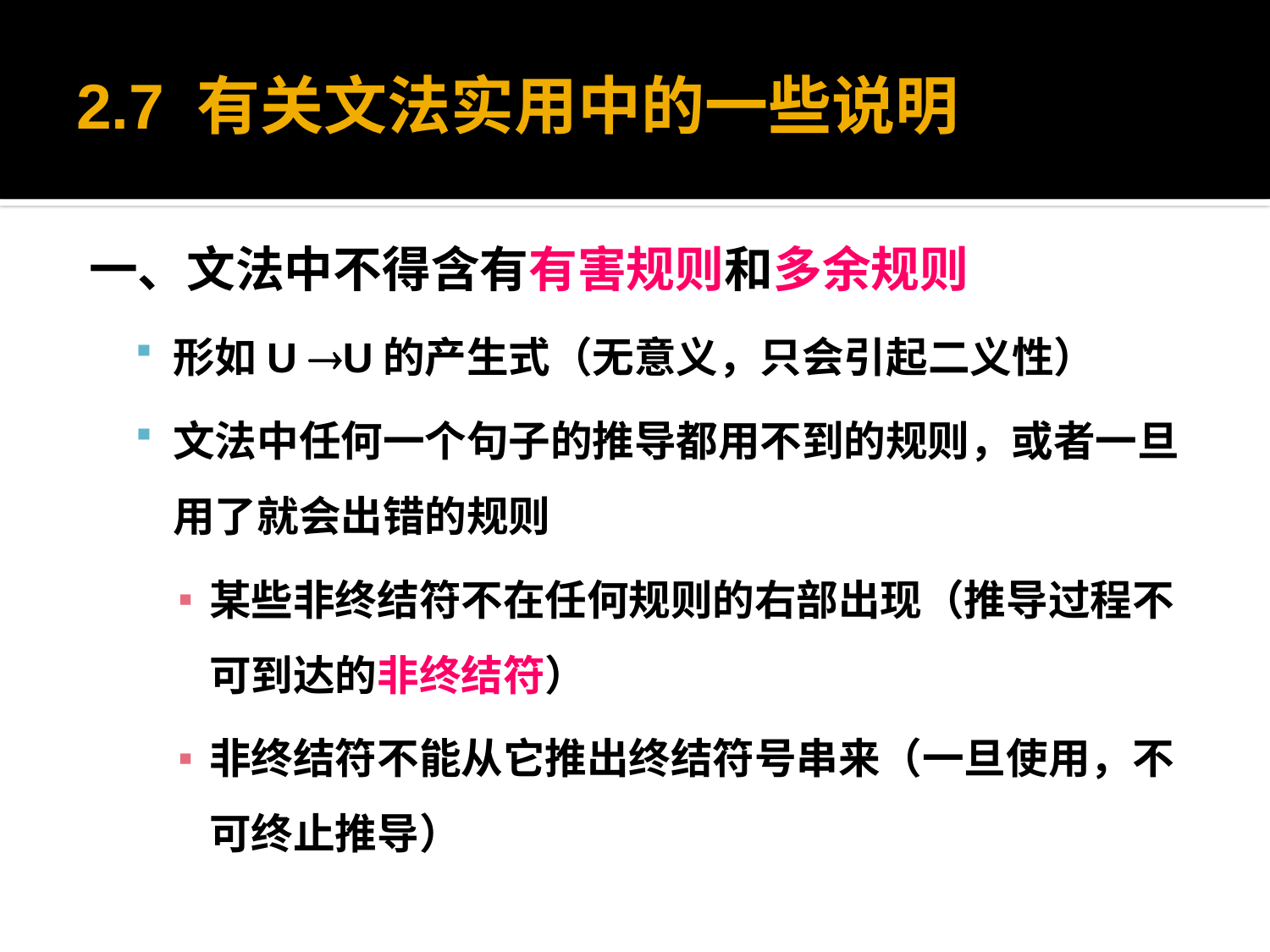

# 2.7 有关文法实用中的一些说明
一、文法中不得含有有害规则和多余规则
形如U →U的产生式（无意义，只会引起二义性）
文法中任何一个句子的推导都用不到的规则，或者一旦用了就会出错的规则
某些非终结符不在任何规则的右部出现（推导过程不可到达的非终结符）
非终结符不能从它推出终结符号串来（一旦使用，不可终止推导）